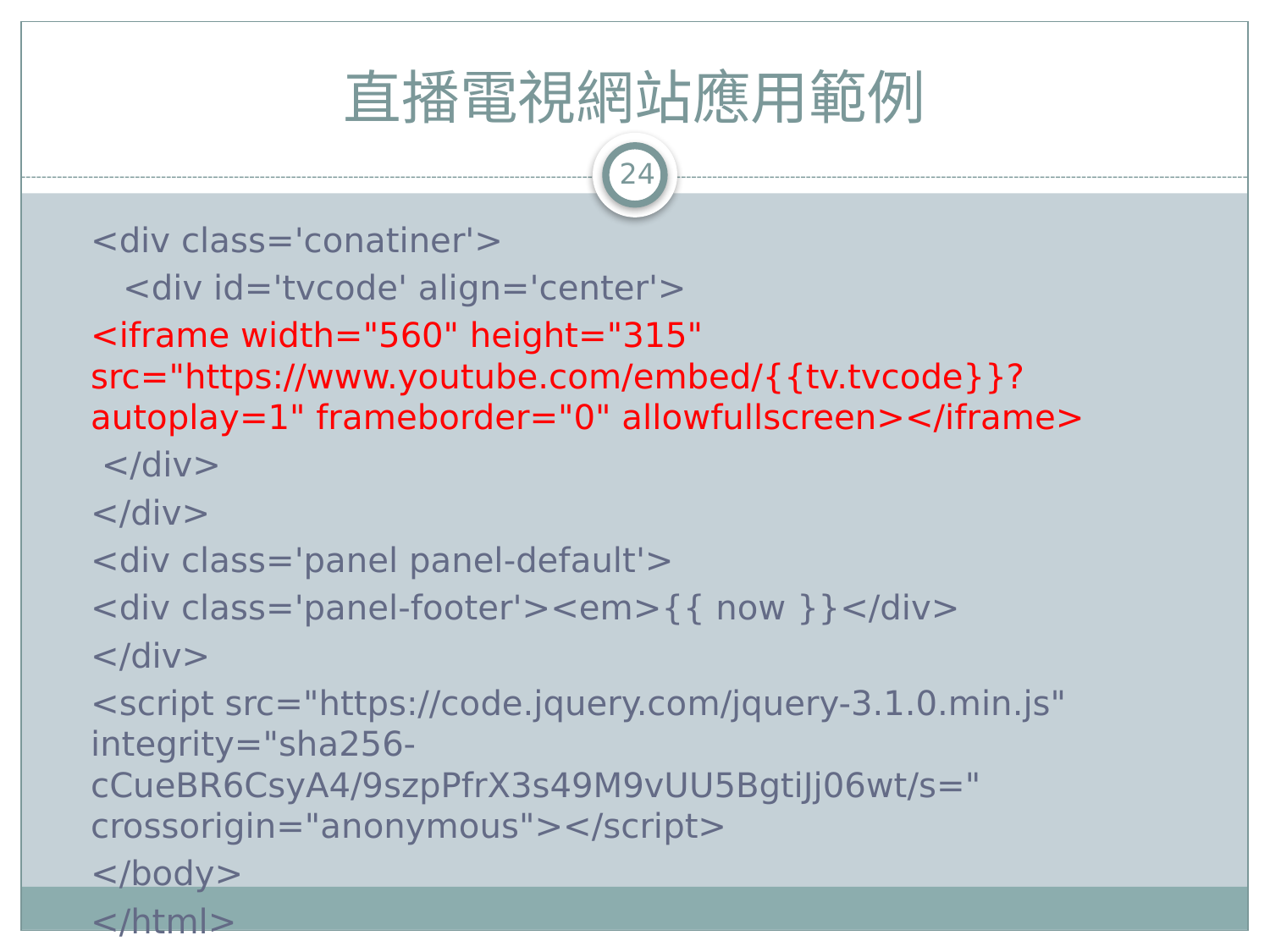

# 直播電視網站應用範例
24
<div class='conatiner'>
   <div id='tvcode' align='center'>
	<iframe width="560" height="315" src="https://www.youtube.com/embed/{{tv.tvcode}}?autoplay=1" frameborder="0" allowfullscreen></iframe>
	 </div>
	</div>
<div class='panel panel-default'>
	<div class='panel-footer'><em>{{ now }}</div>
</div>
<script src="https://code.jquery.com/jquery-3.1.0.min.js" integrity="sha256-cCueBR6CsyA4/9szpPfrX3s49M9vUU5BgtiJj06wt/s=" crossorigin="anonymous"></script>
</body>
</html>